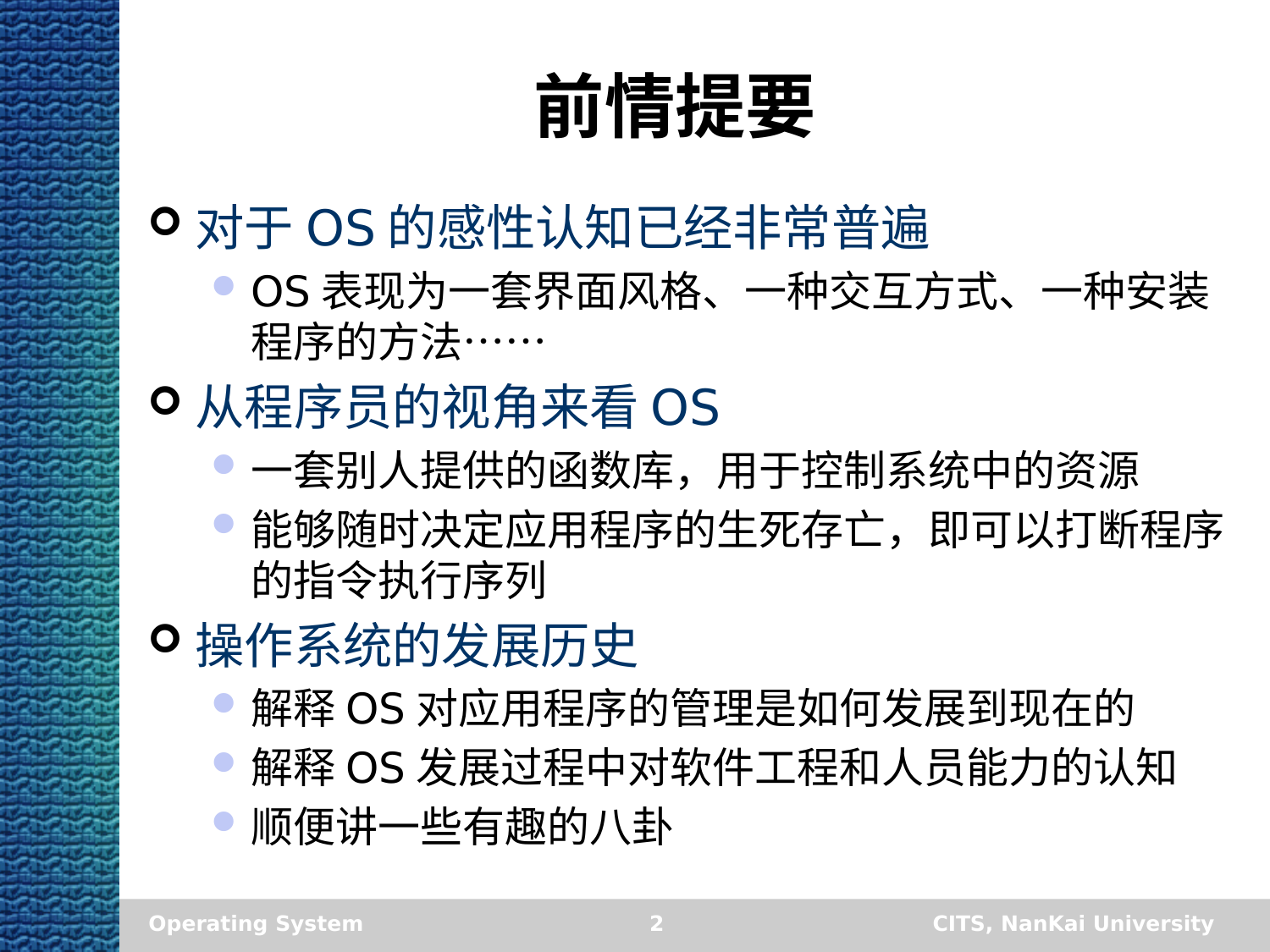

# 前情提要
对于OS的感性认知已经非常普遍
OS表现为一套界面风格、一种交互方式、一种安装程序的方法……
从程序员的视角来看OS
一套别人提供的函数库，用于控制系统中的资源
能够随时决定应用程序的生死存亡，即可以打断程序的指令执行序列
操作系统的发展历史
解释OS对应用程序的管理是如何发展到现在的
解释OS发展过程中对软件工程和人员能力的认知
顺便讲一些有趣的八卦
Operating System
2
CITS, NanKai University